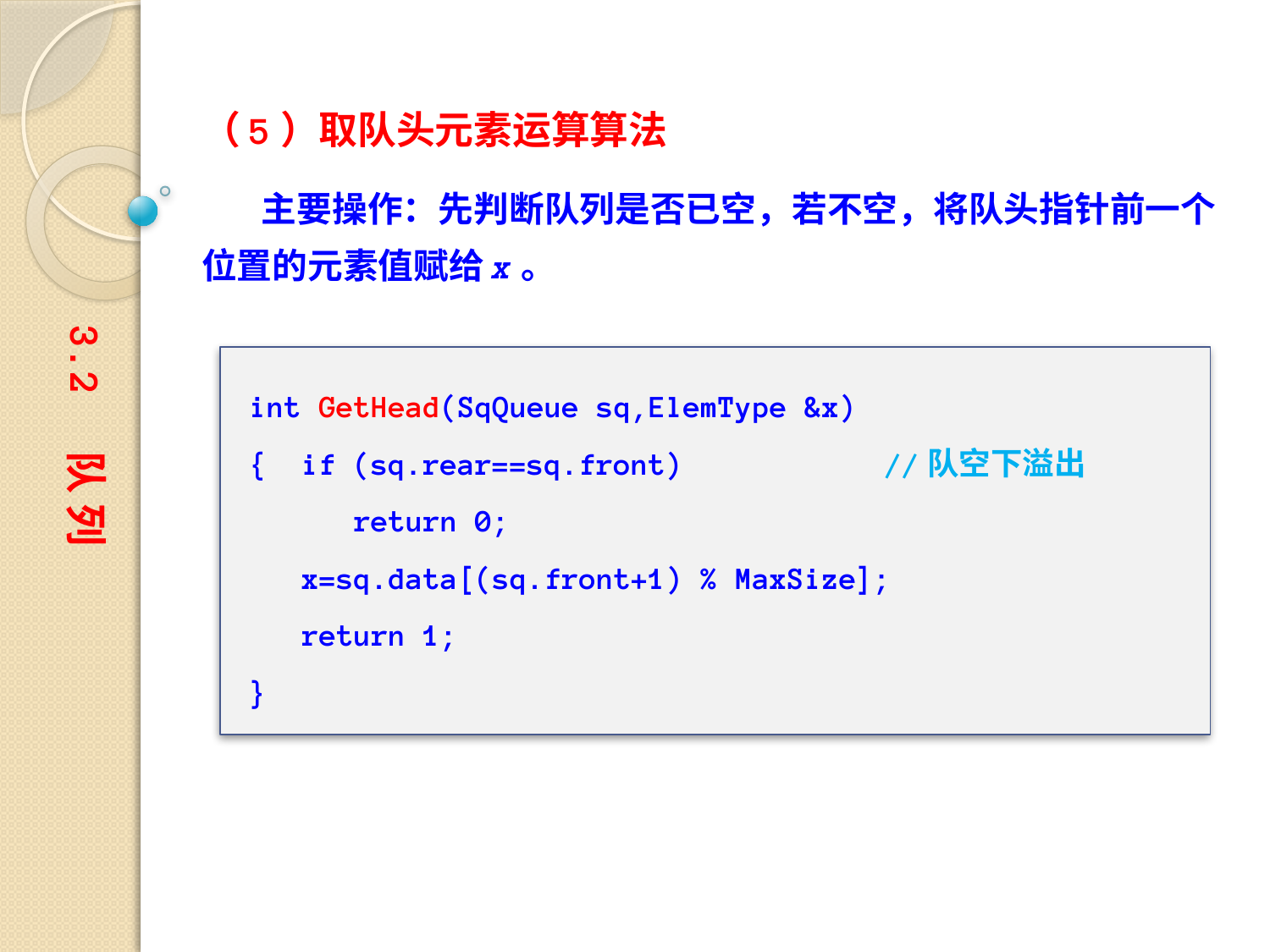

（5）取队头元素运算算法
 　 主要操作：先判断队列是否已空，若不空，将队头指针前一个位置的元素值赋给x。
3.2  队 列
int GetHead(SqQueue sq,ElemType &x)
{  if (sq.rear==sq.front)		//队空下溢出
      return 0;
   x=sq.data[(sq.front+1) % MaxSize];
   return 1;
}